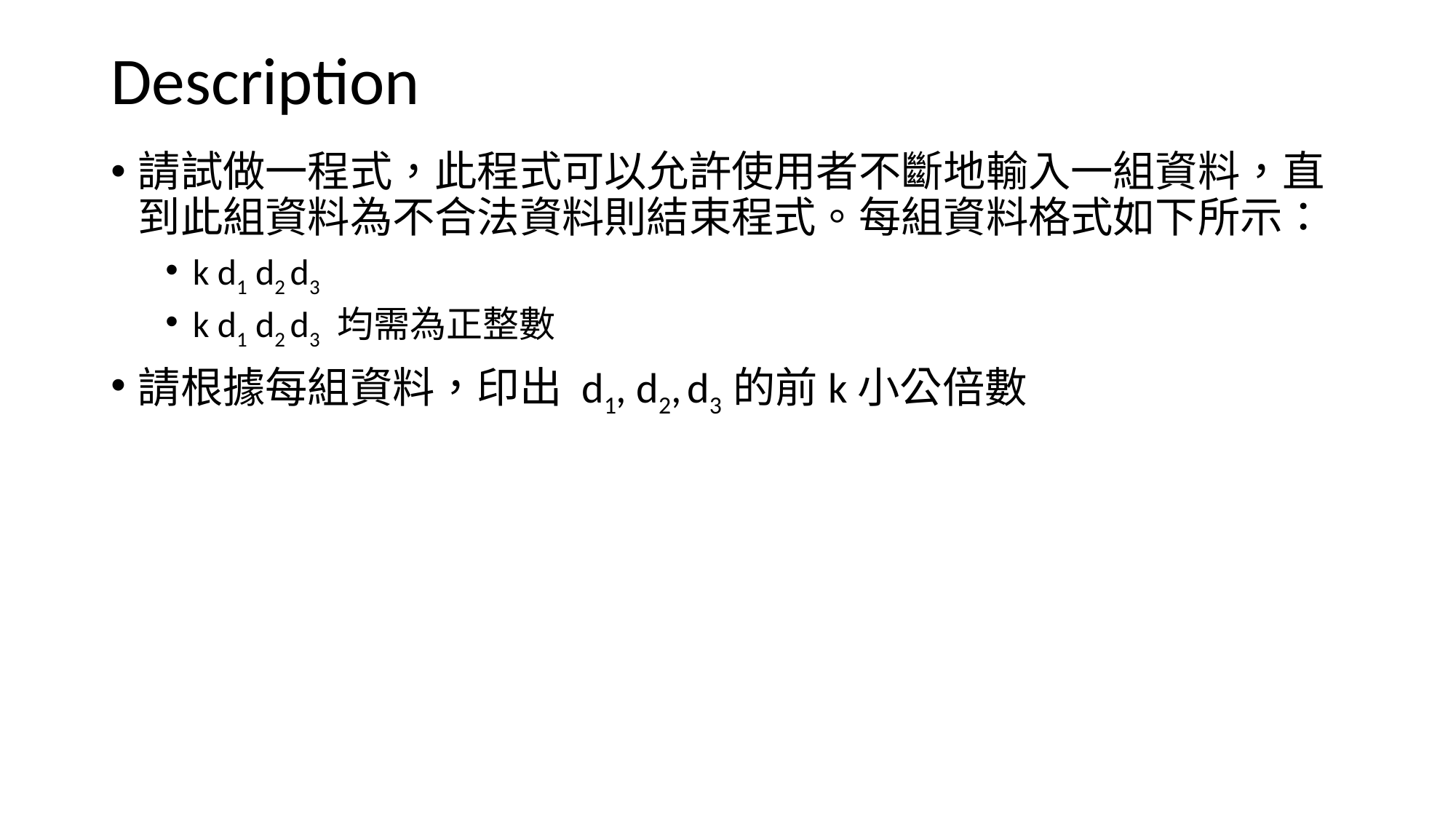

# Description
請試做一程式，此程式可以允許使用者不斷地輸入一組資料，直到此組資料為不合法資料則結束程式。每組資料格式如下所示：
k d1 d2 d3
k d1 d2 d3 均需為正整數
請根據每組資料，印出 d1, d2, d3 的前k小公倍數